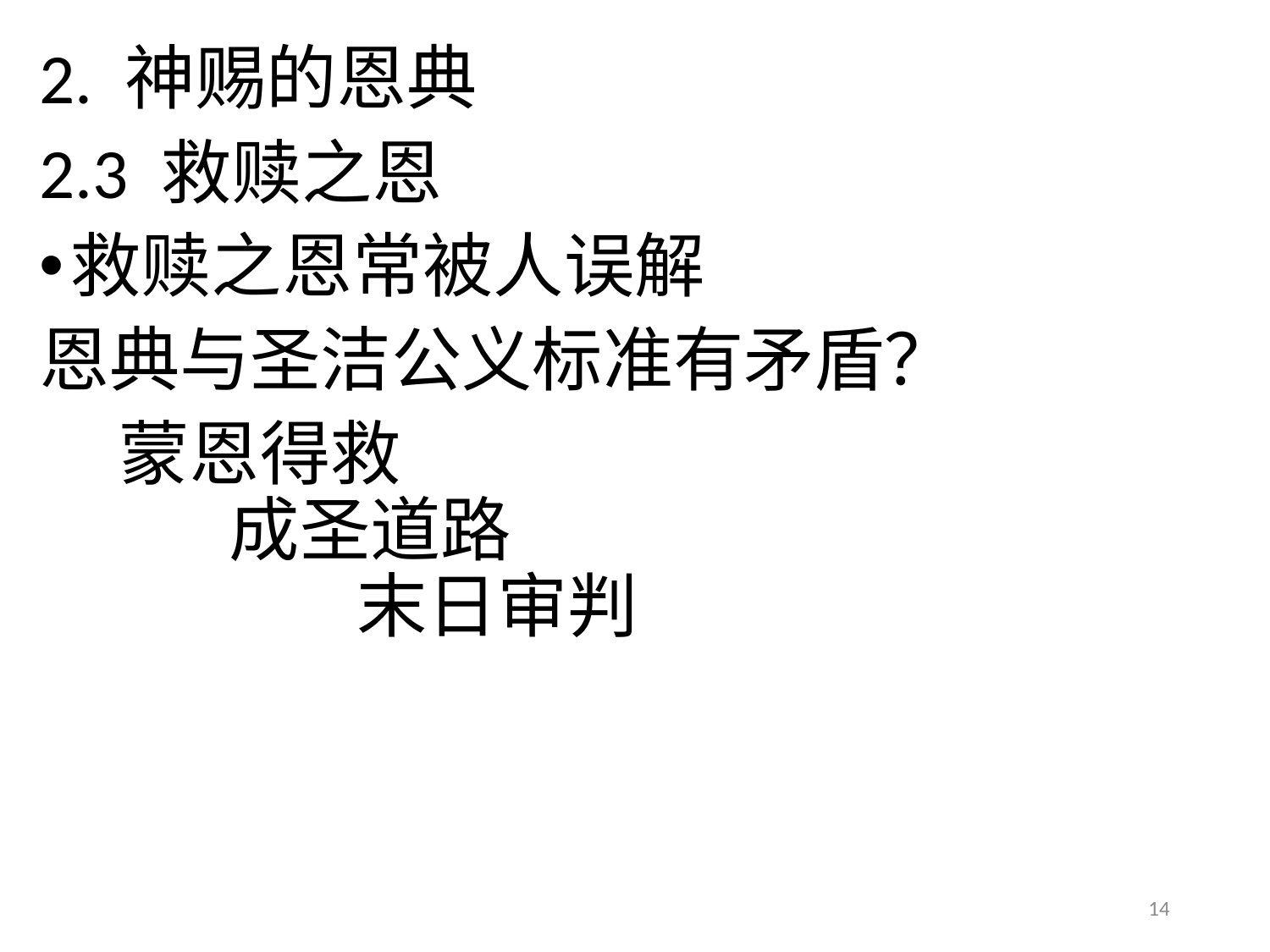

# 2. 神赐的恩典
2.3 救赎之恩
救赎之恩常被人误解
恩典与圣洁公义标准有矛盾？
    蒙恩得救
	    成圣道路
		    末日审判

14